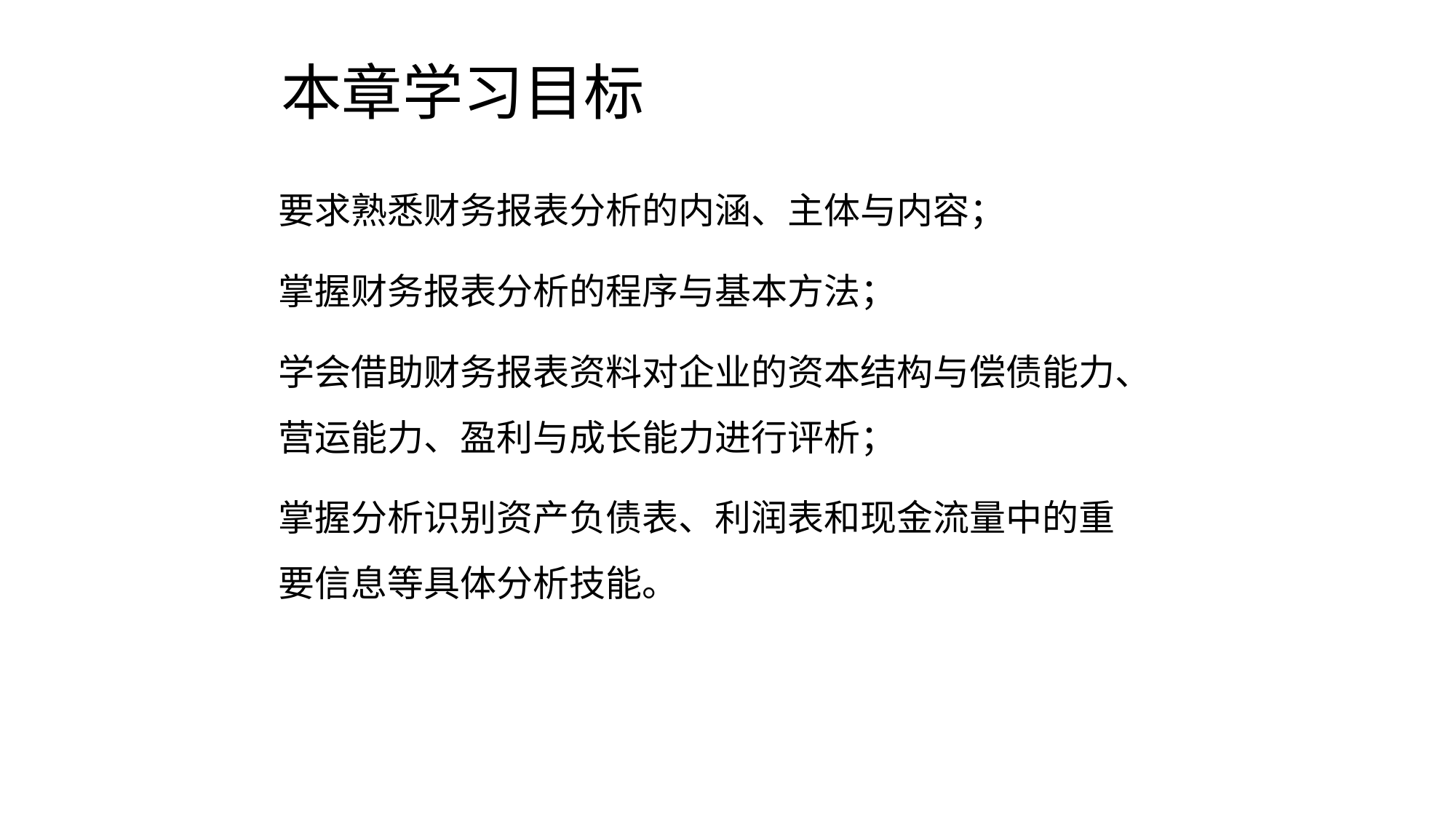

本章学习目标
#
要求熟悉财务报表分析的内涵、主体与内容；
掌握财务报表分析的程序与基本方法；
学会借助财务报表资料对企业的资本结构与偿债能力、营运能力、盈利与成长能力进行评析；
掌握分析识别资产负债表、利润表和现金流量中的重要信息等具体分析技能。